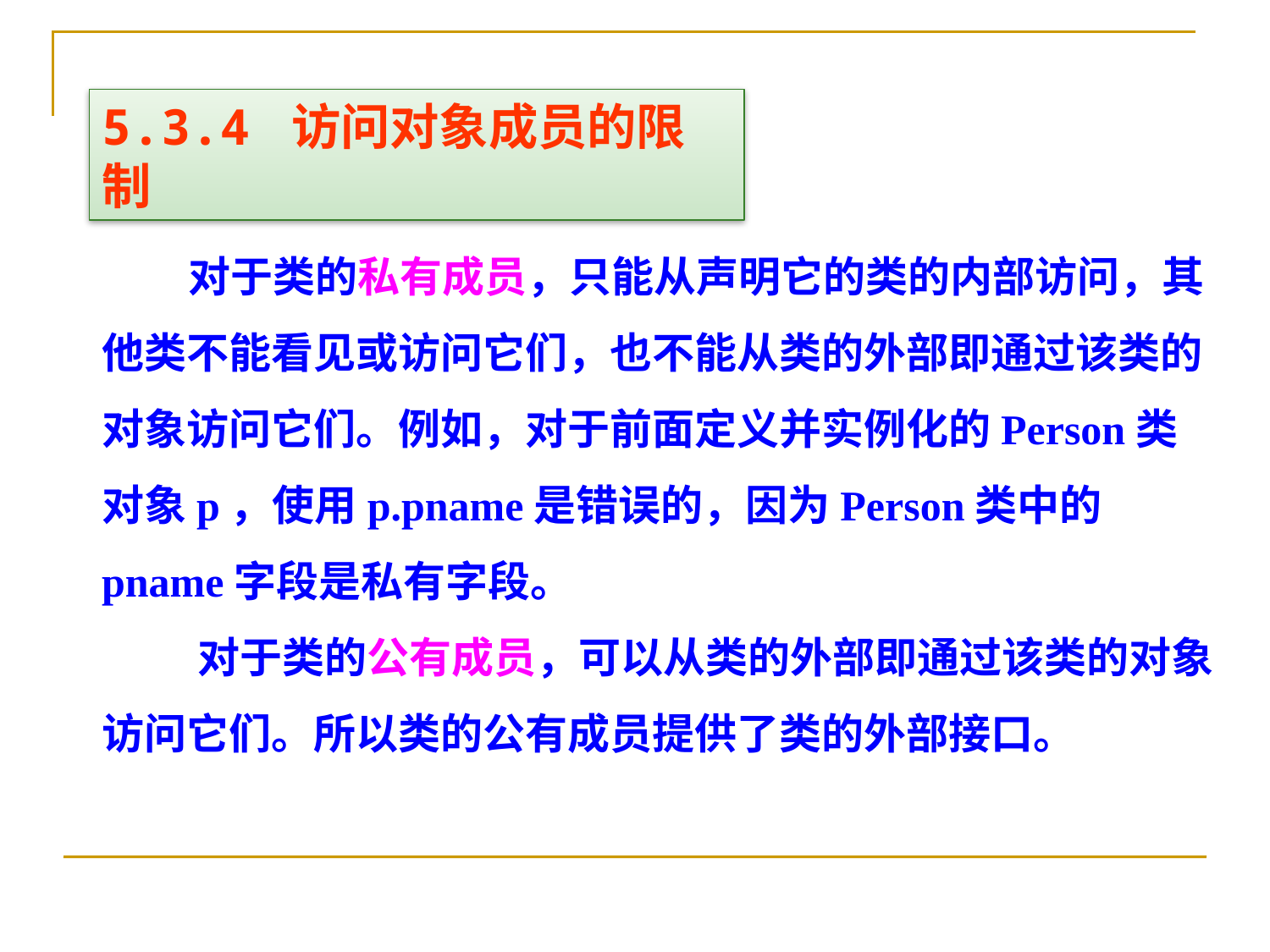

5.3.4 访问对象成员的限制
        对于类的私有成员，只能从声明它的类的内部访问，其他类不能看见或访问它们，也不能从类的外部即通过该类的对象访问它们。例如，对于前面定义并实例化的Person类对象p，使用p.pname是错误的，因为Person类中的pname字段是私有字段。
         对于类的公有成员，可以从类的外部即通过该类的对象访问它们。所以类的公有成员提供了类的外部接口。